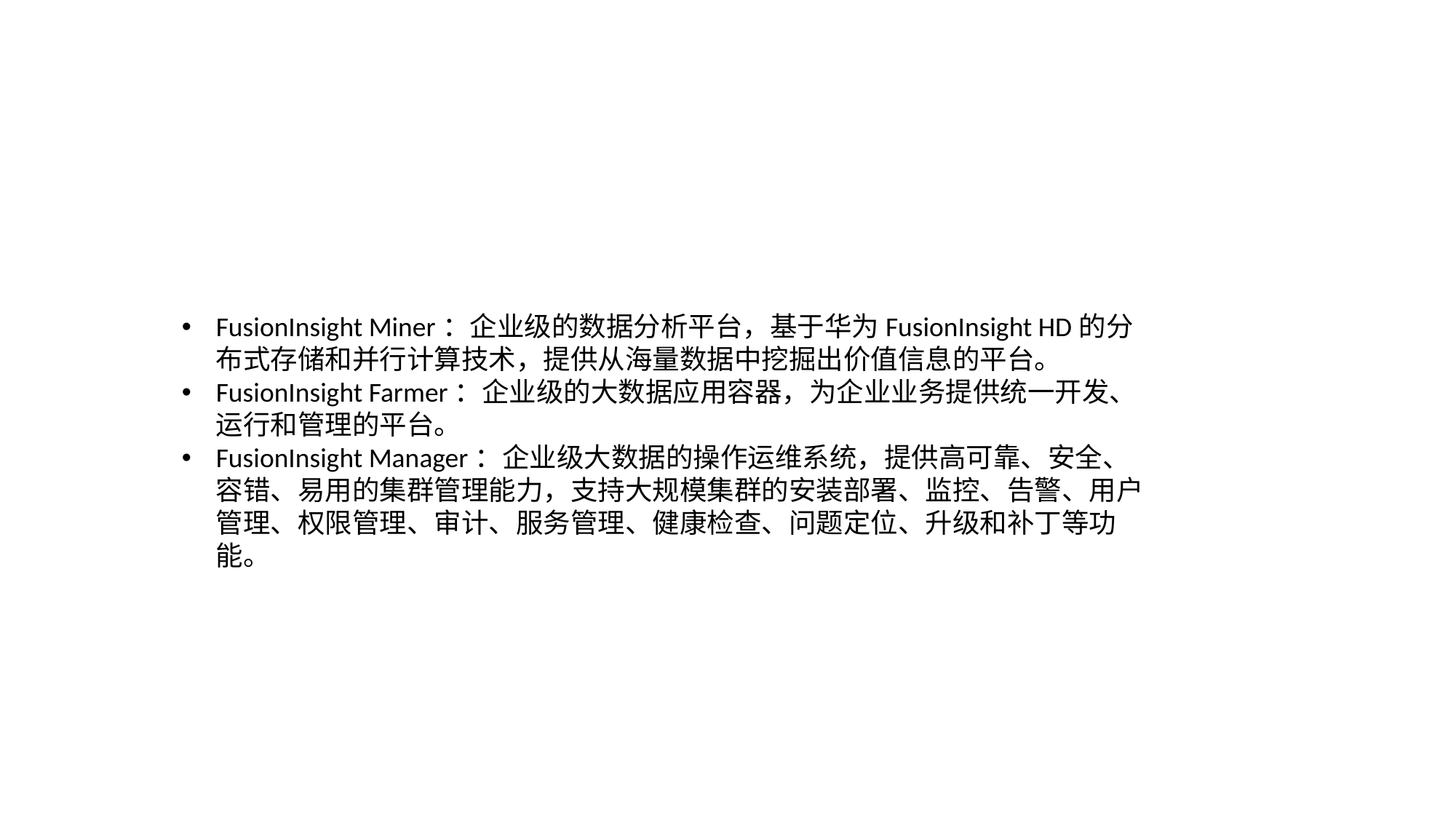

FusionInsight Miner：企业级的数据分析平台，基于华为FusionInsight HD的分布式存储和并行计算技术，提供从海量数据中挖掘出价值信息的平台。
FusionInsight Farmer：企业级的大数据应用容器，为企业业务提供统一开发、运行和管理的平台。
FusionInsight Manager：企业级大数据的操作运维系统，提供高可靠、安全、容错、易用的集群管理能力，支持大规模集群的安装部署、监控、告警、用户管理、权限管理、审计、服务管理、健康检查、问题定位、升级和补丁等功能。